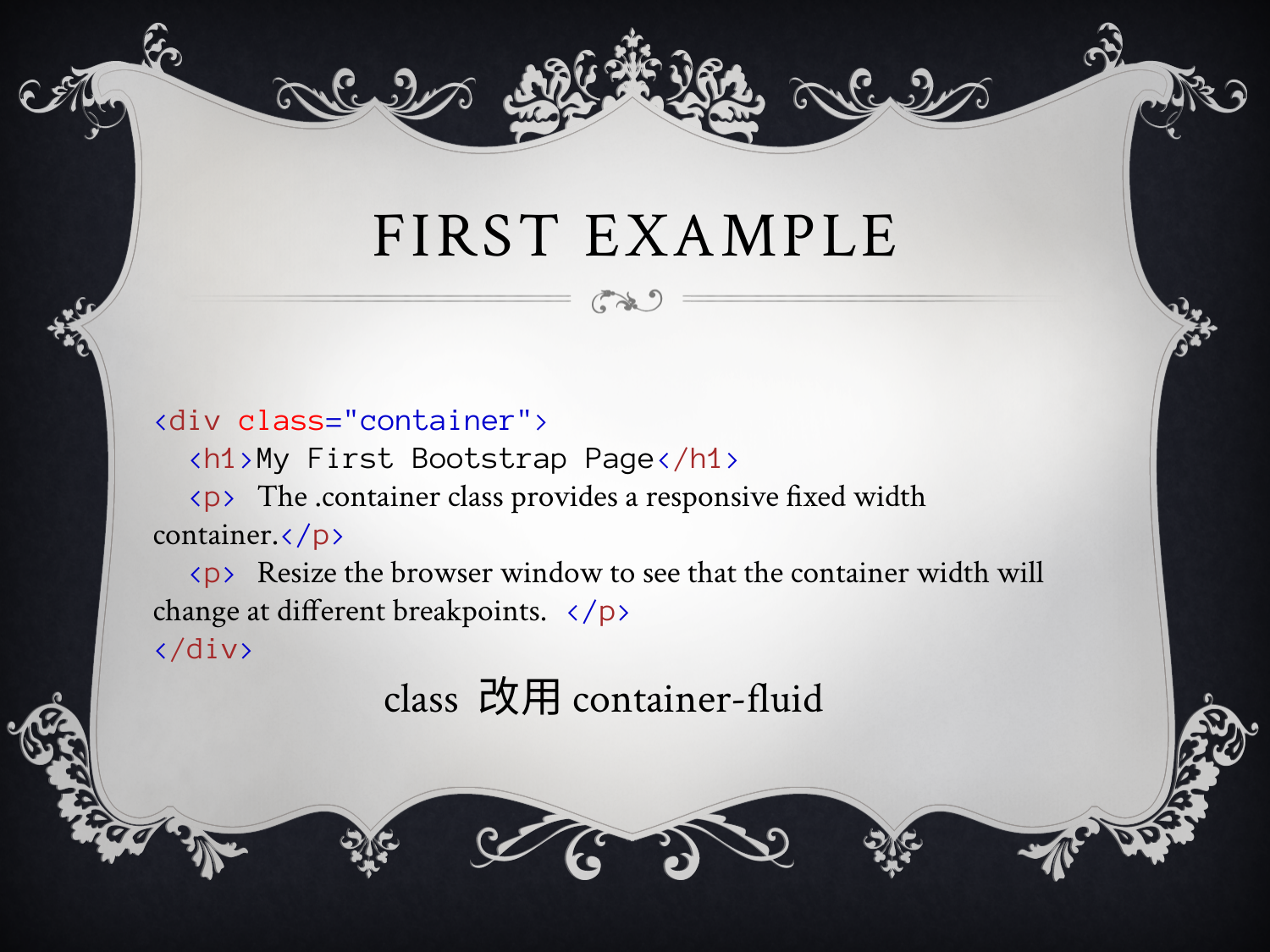

# First example
<div class="container">
  <h1>My First Bootstrap Page</h1>
  <p> The .container class provides a responsive fixed width container.</p>
  <p> Resize the browser window to see that the container width will change at different breakpoints. </p>
</div>
class 改用container-fluid